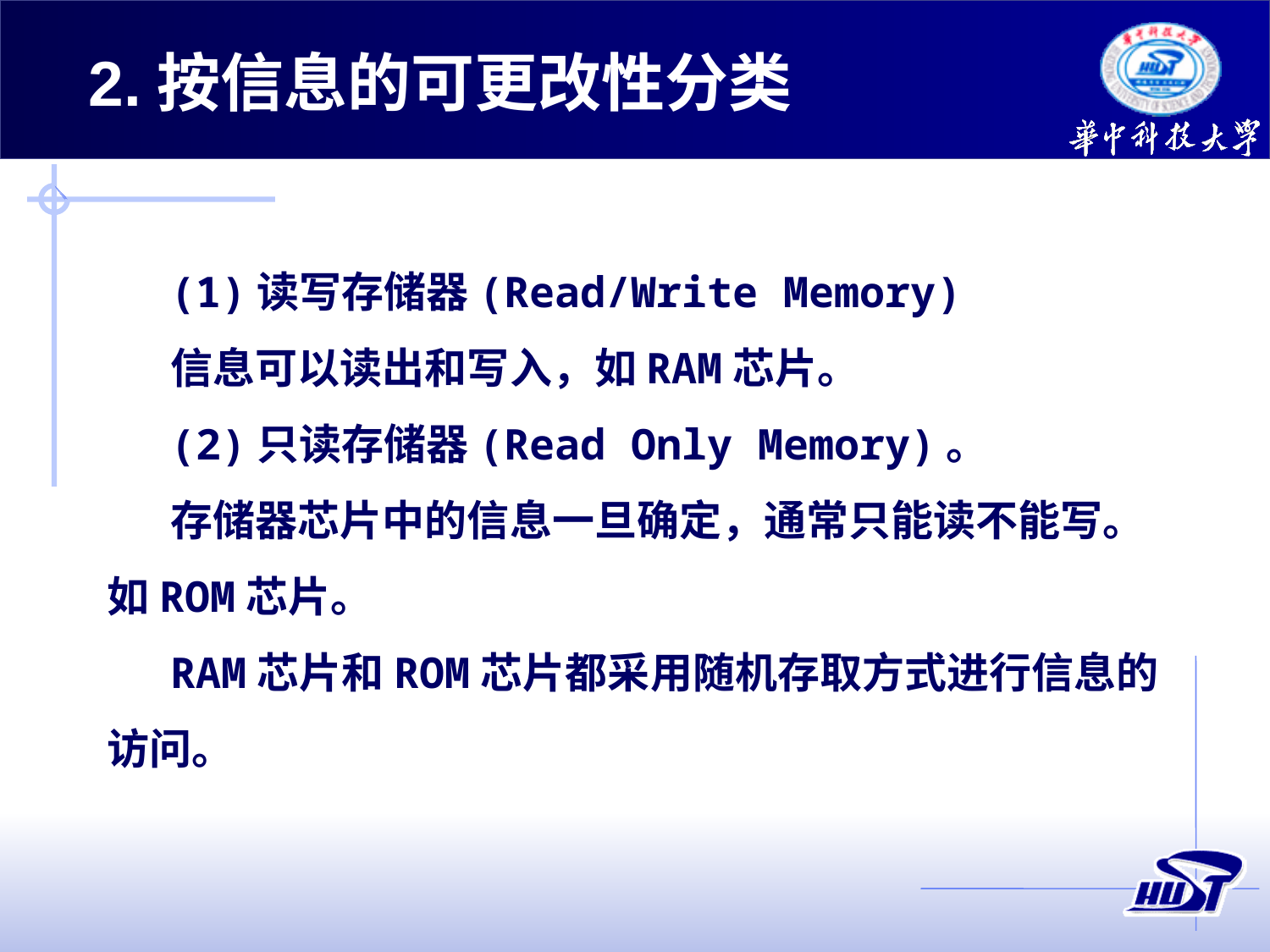

2.按信息的可更改性分类
(1)读写存储器(Read/Write Memory)
信息可以读出和写入，如RAM芯片。
(2)只读存储器(Read Only Memory)。
存储器芯片中的信息一旦确定，通常只能读不能写。如ROM芯片。
RAM芯片和ROM芯片都采用随机存取方式进行信息的访问。